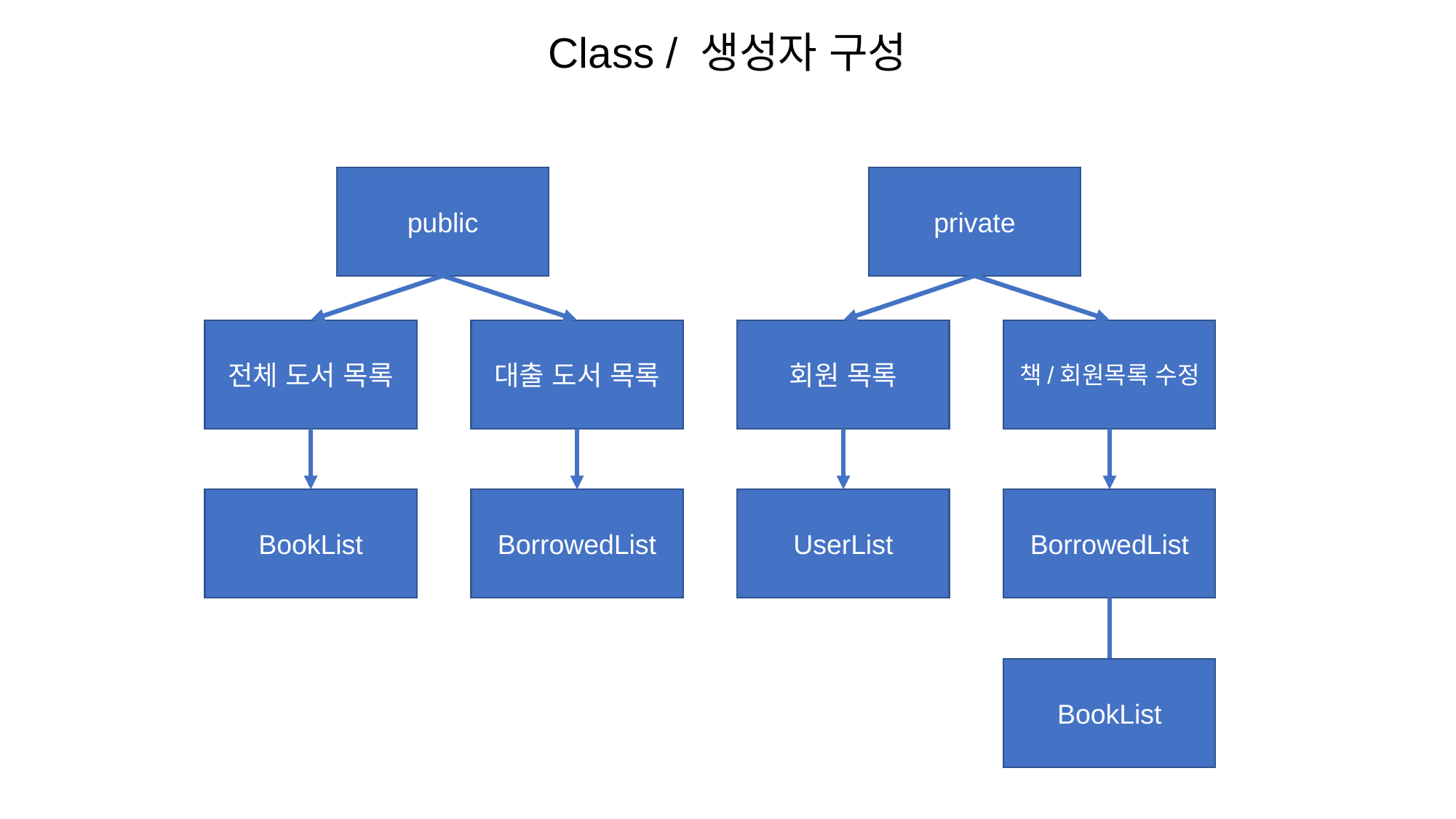

Class / 생성자 구성
public
private
전체 도서 목록
대출 도서 목록
회원 목록
책/회원목록 수정
BookList
BorrowedList
UserList
BorrowedList
BookList